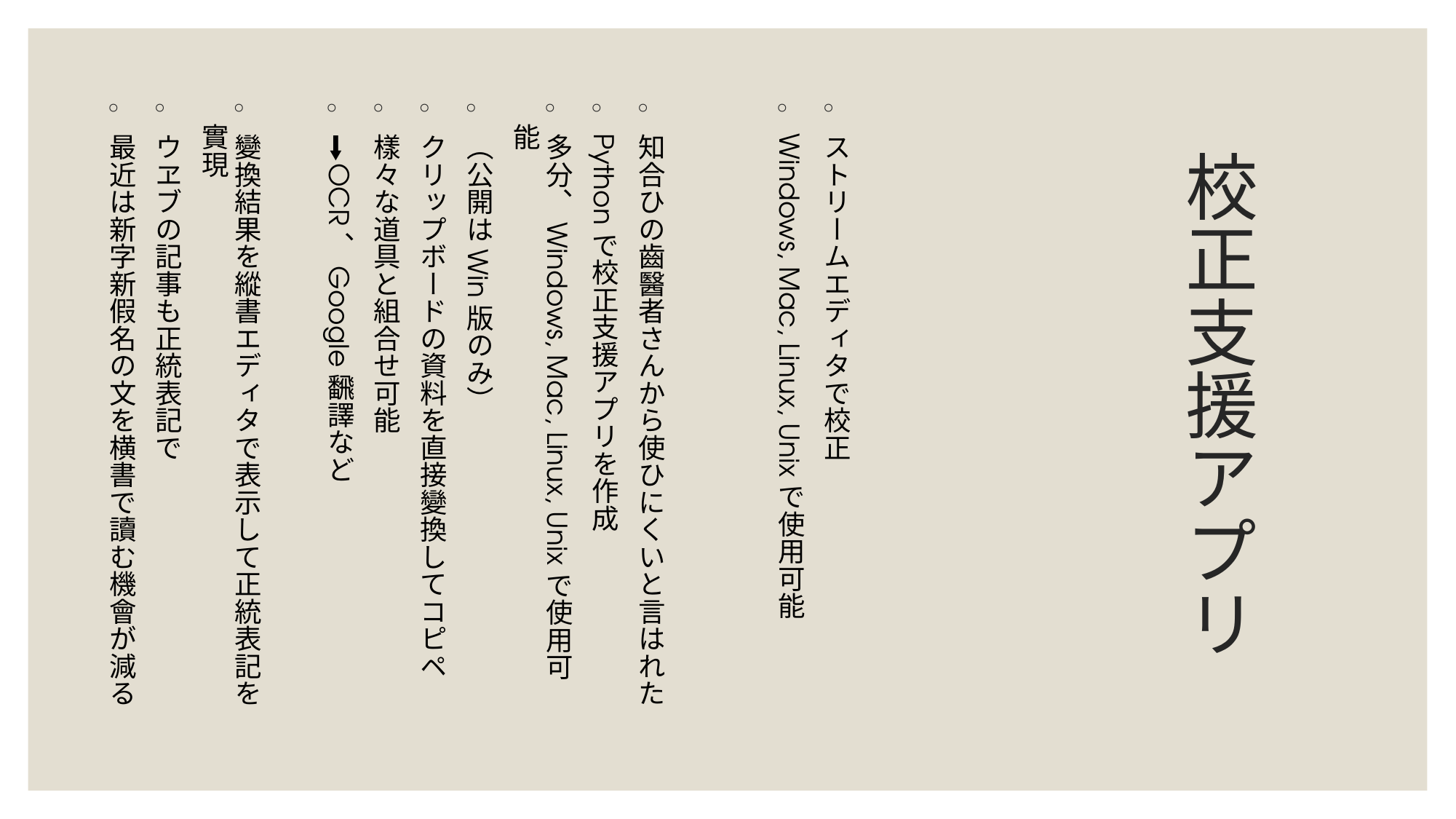

ストリームエディタで校正
Windows, Mac, Linux, Unixで使用可能

知合ひの齒醫者さんから使ひにくいと言はれた
Pythonで校正支援アプリを作成
多分、Windows, Mac, Linux, Unixで使用可能
（公開はWin版のみ）
クリップボードの資料を直接變換してコピペ
樣々な道具と組合せ可能
➡OCR、Google飜譯など

變換結果を縱書エディタで表示して正統表記を實現
ウヱブの記事も正統表記で
最近は新字新假名の文を横書で讀む機會が減る
# 校正支援アプリ